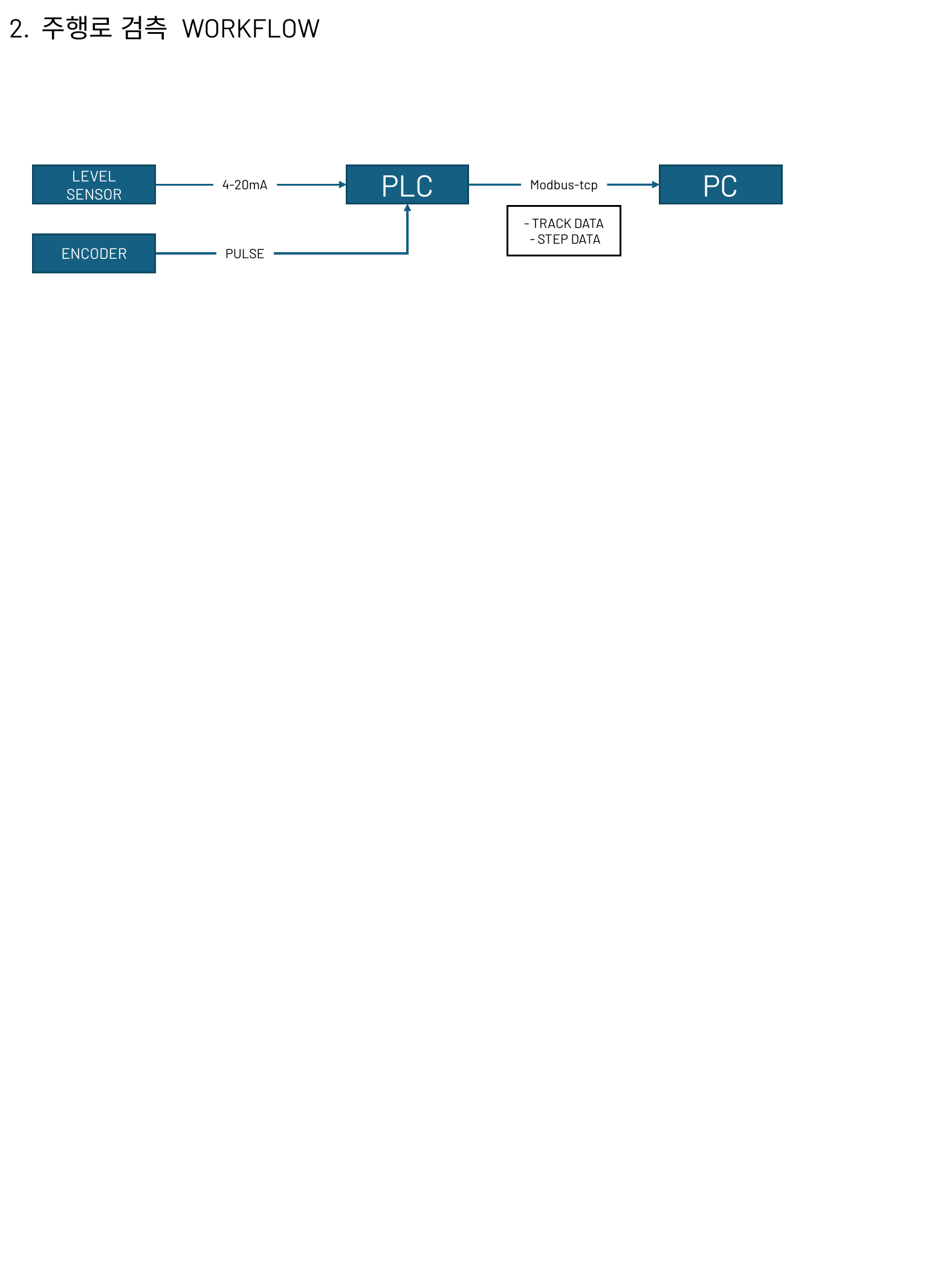

# 2. 주행로 검측 WORKFLOW

LEVEL
SENSOR
PLC
PC
4-20mA
Modbus-tcp
- TRACK DATA
 - STEP DATA
ENCODER
PULSE